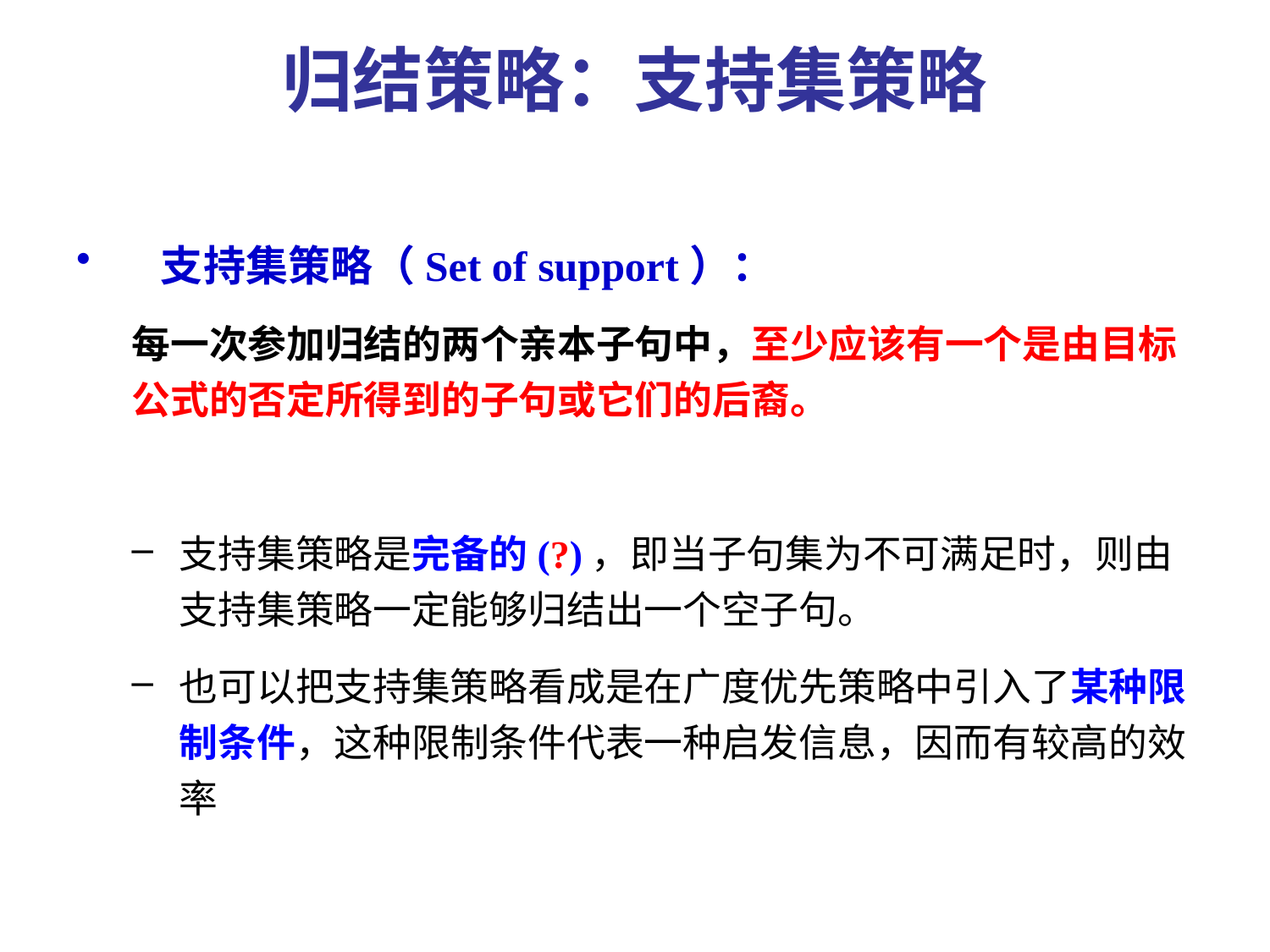

# 归结策略：支持集策略
支持集策略（Set of support）：
每一次参加归结的两个亲本子句中，至少应该有一个是由目标公式的否定所得到的子句或它们的后裔。

支持集策略是完备的(?)，即当子句集为不可满足时，则由支持集策略一定能够归结出一个空子句。
也可以把支持集策略看成是在广度优先策略中引入了某种限制条件，这种限制条件代表一种启发信息，因而有较高的效率